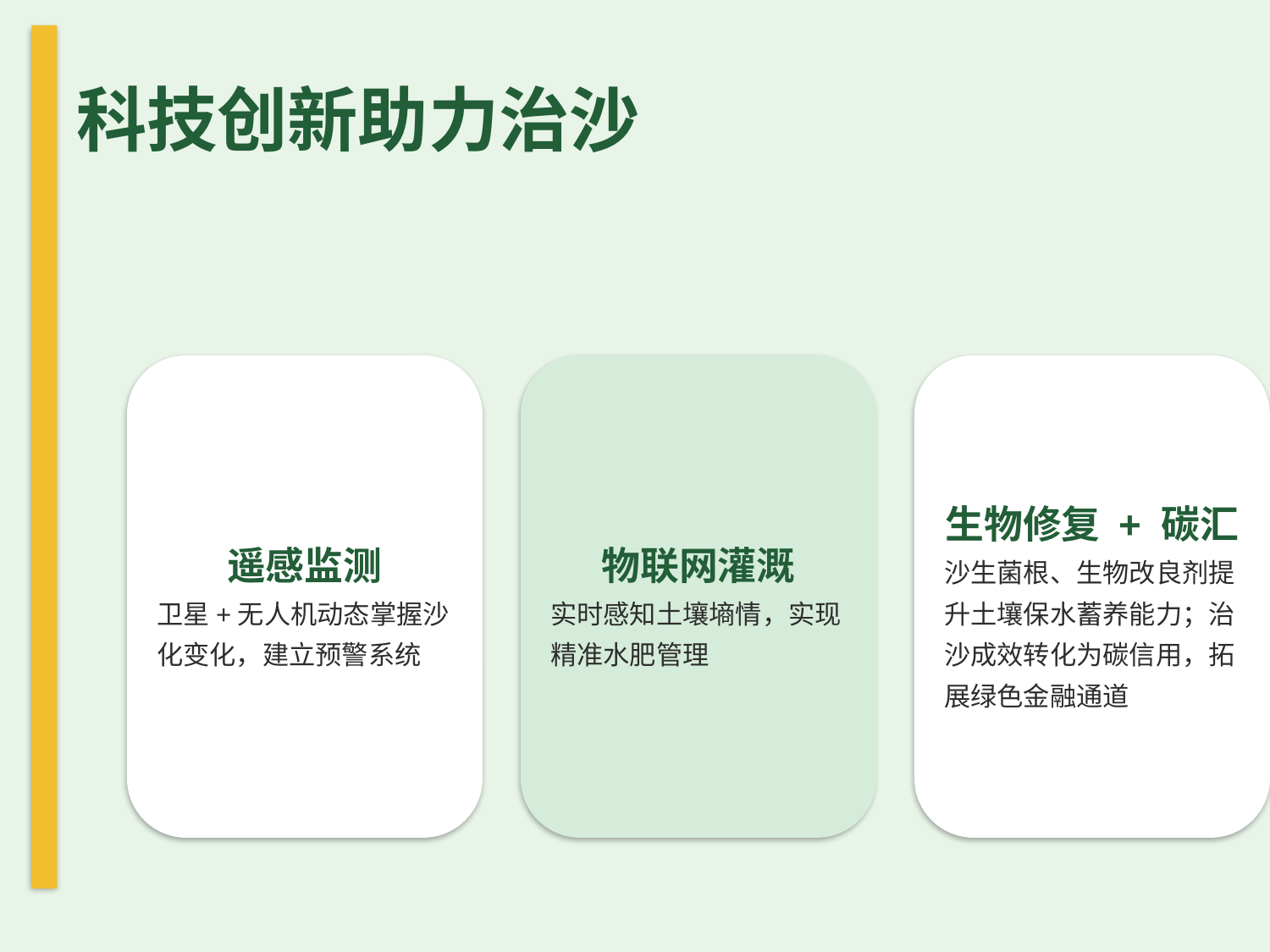

# 科技创新助力治沙
遥感监测
卫星+无人机动态掌握沙化变化，建立预警系统
物联网灌溉
实时感知土壤墒情，实现精准水肥管理
生物修复 + 碳汇
沙生菌根、生物改良剂提升土壤保水蓄养能力；治沙成效转化为碳信用，拓展绿色金融通道